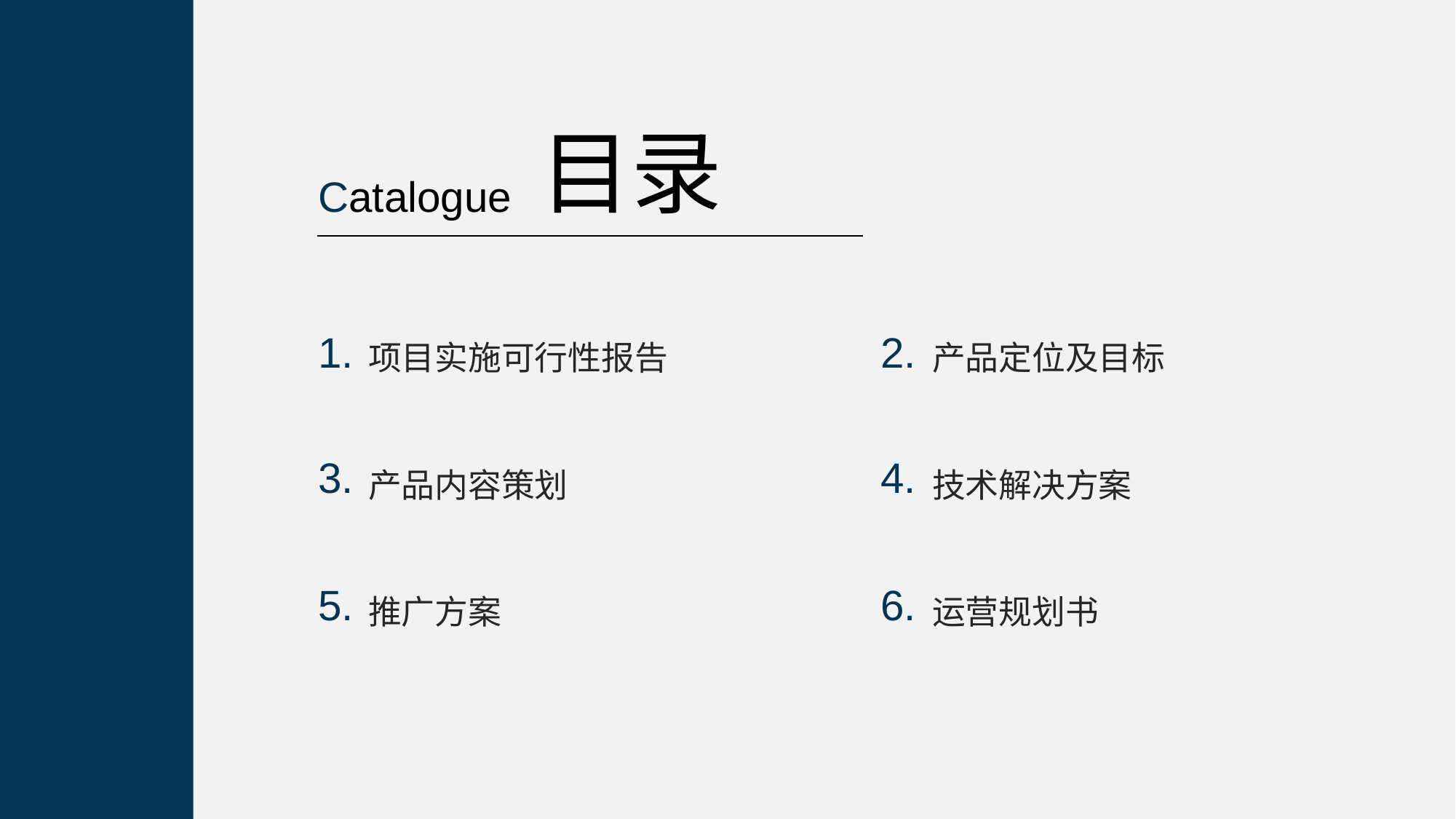

目录
Catalogue
1.
2.
项目实施可行性报告
产品定位及目标
3.
4.
产品内容策划
技术解决方案
5.
6.
推广方案
运营规划书